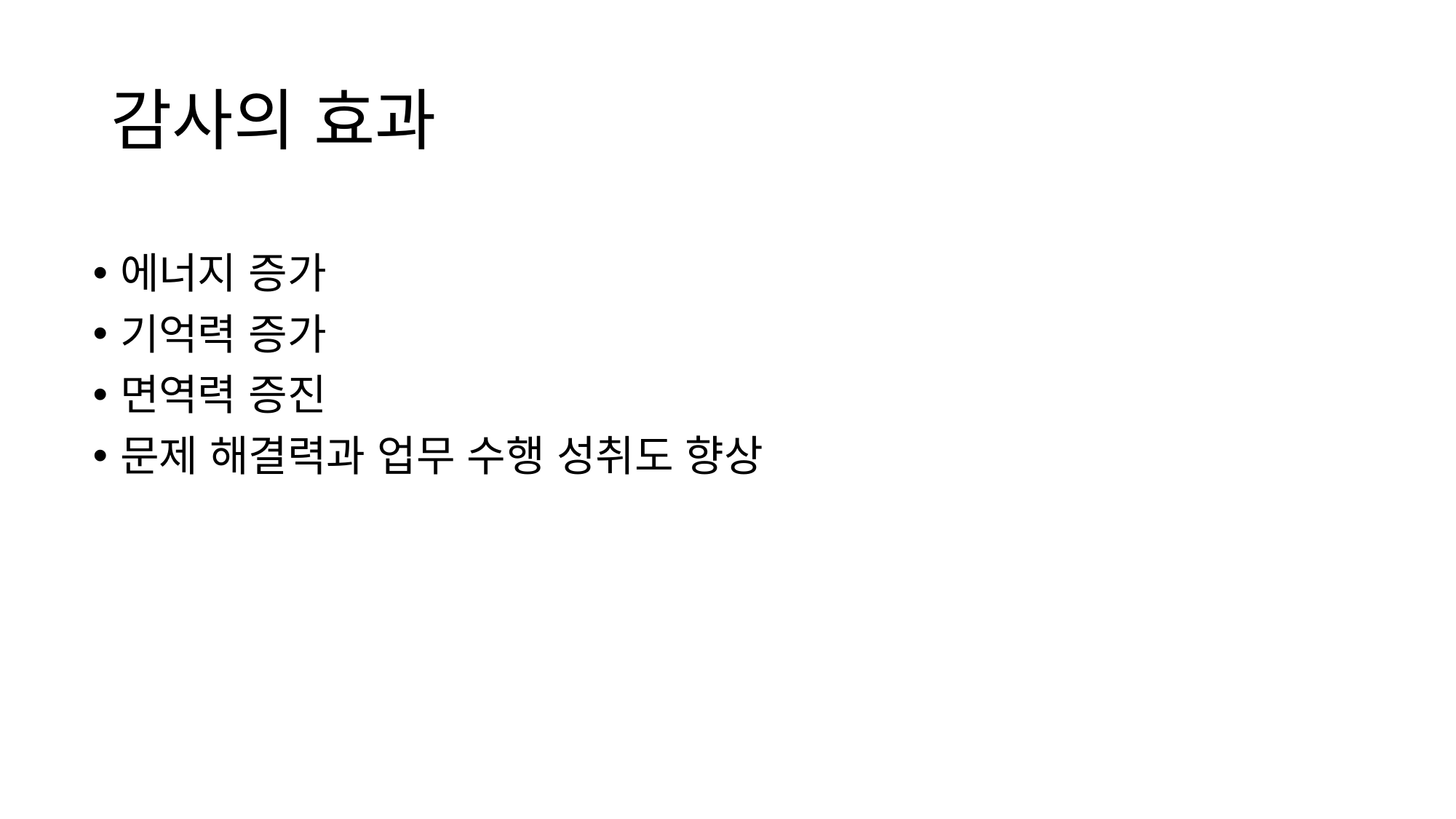

# 감사의 효과
에너지 증가
기억력 증가
면역력 증진
문제 해결력과 업무 수행 성취도 향상